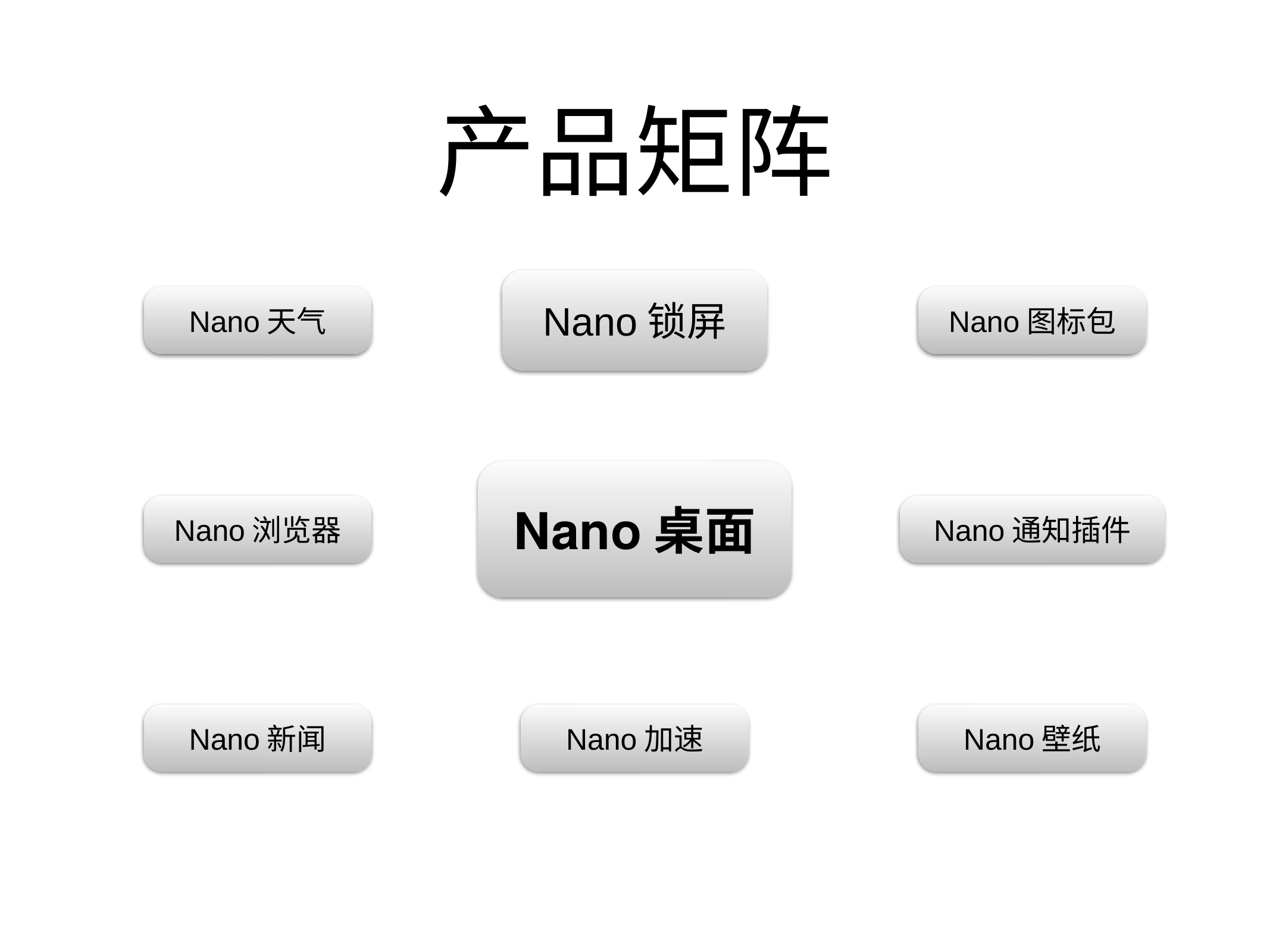

# 产品矩阵

Nano锁屏

Nano天气

Nano图标包

Nano桌面

Nano浏览器

Nano通知插件

Nano新闻

Nano加速

Nano壁纸